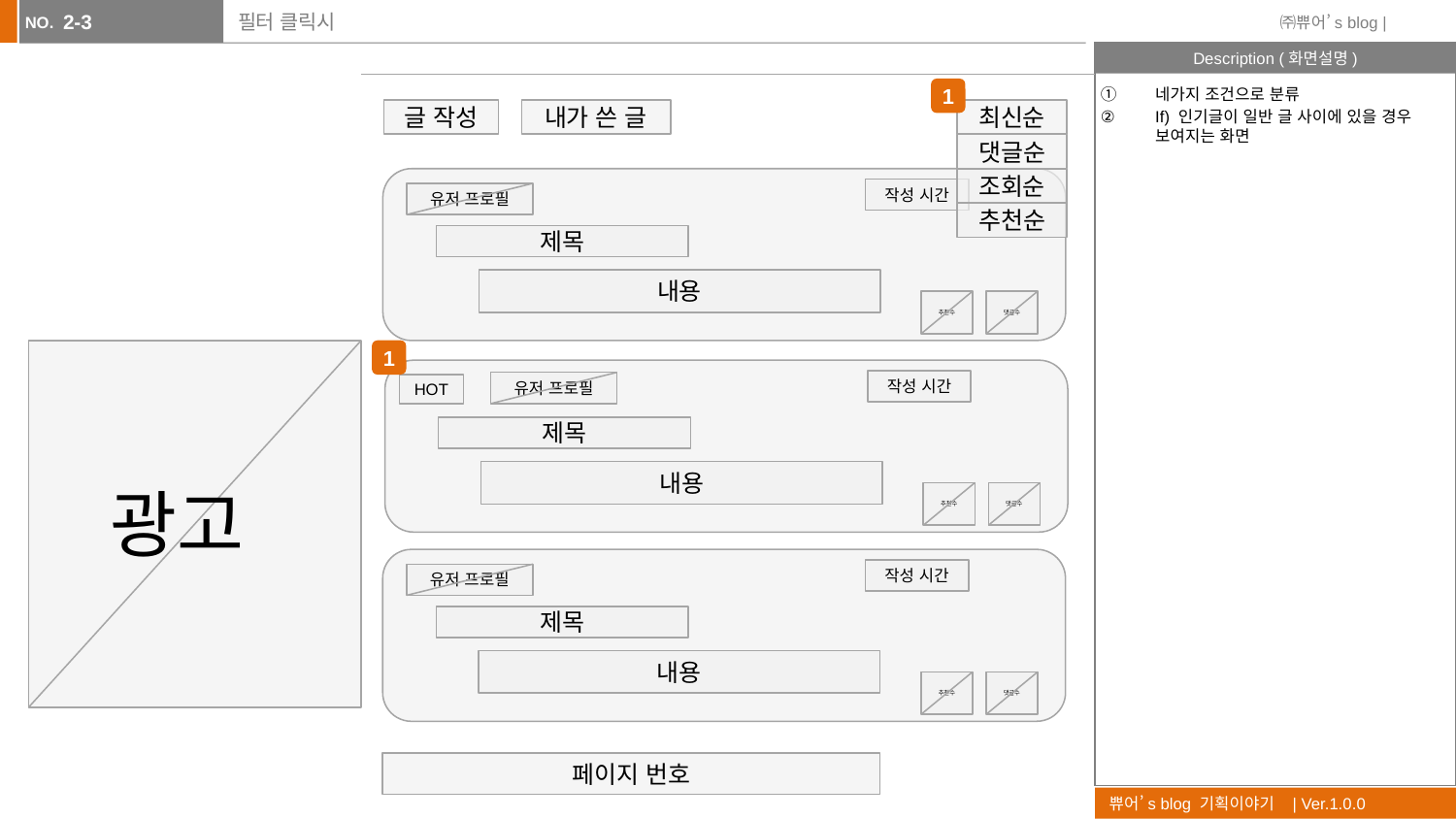

2-3
# 필터 클릭시
네가지 조건으로 분류
If) 인기글이 일반 글 사이에 있을 경우 보여지는 화면
1
최신순
글 작성
내가 쓴 글
댓글순
조회순

작성 시간
유저 프로필
제목
내용
추천수
댓글수
추천순
1

작성 시간
유저 프로필
HOT
제목
내용
추천수
댓글수
광고

작성 시간
유저 프로필
제목
내용
추천수
댓글수
페이지 번호